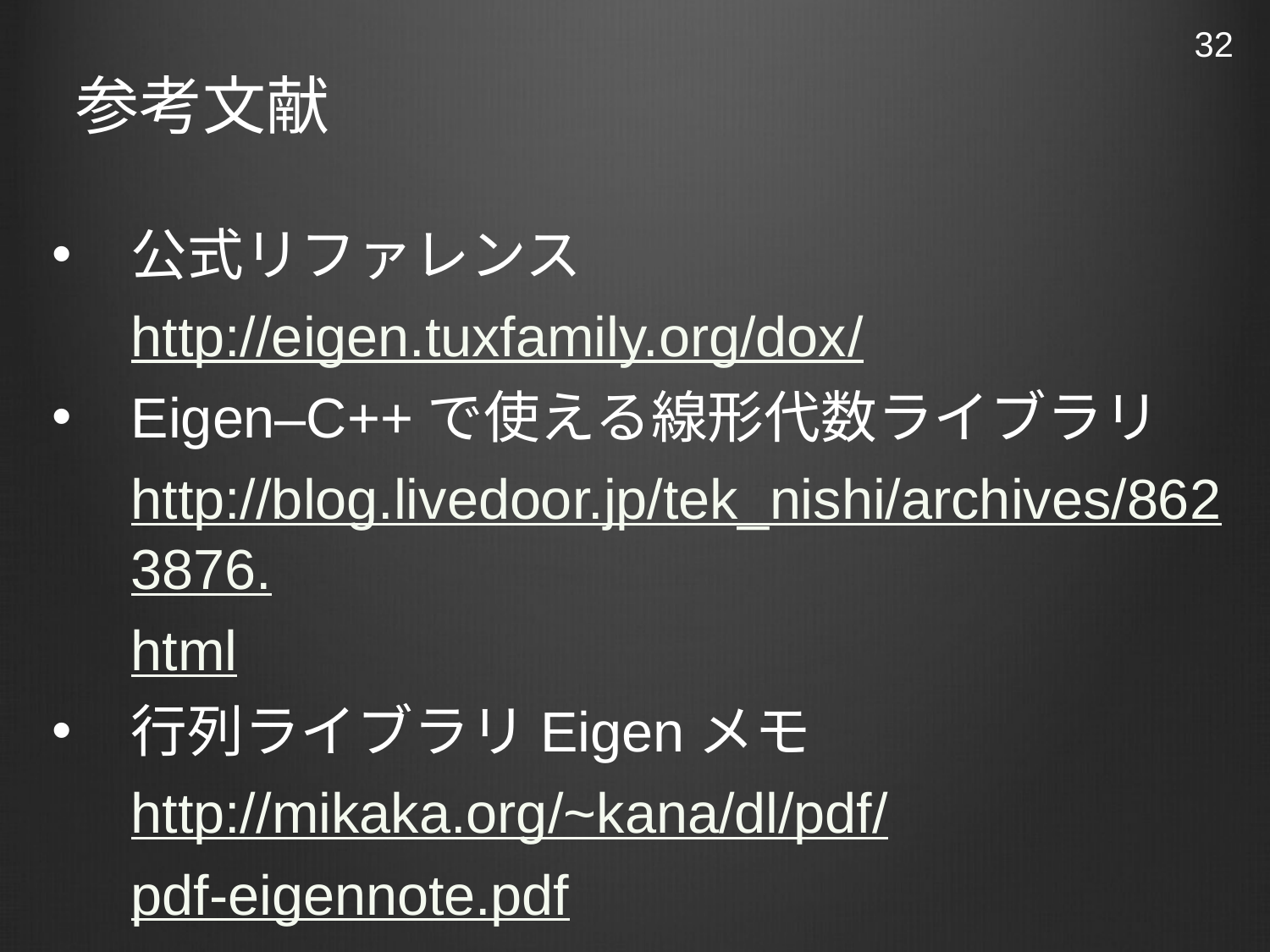

参考文献
32
公式リファレンス
http://eigen.tuxfamily.org/dox/
Eigen–C++で使える線形代数ライブラリ
http://blog.livedoor.jp/tek_nishi/archives/8623876.html
行列ライブラリEigenメモ
http://mikaka.org/~kana/dl/pdf/pdf-eigennote.pdf